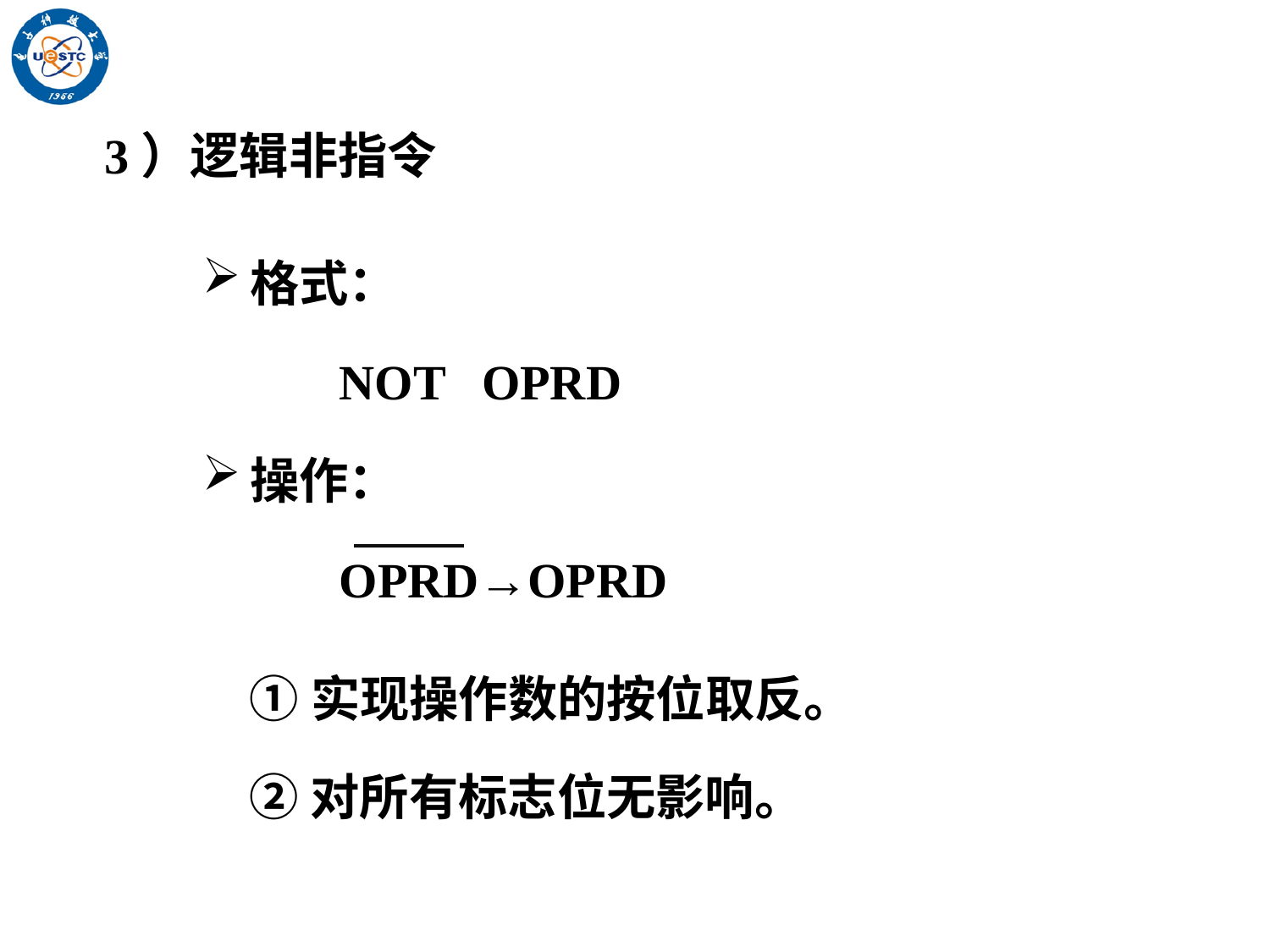

3）逻辑非指令
格式：
      NOT   OPRD
操作：
      OPRD→OPRD
①实现操作数的按位取反。
②对所有标志位无影响。